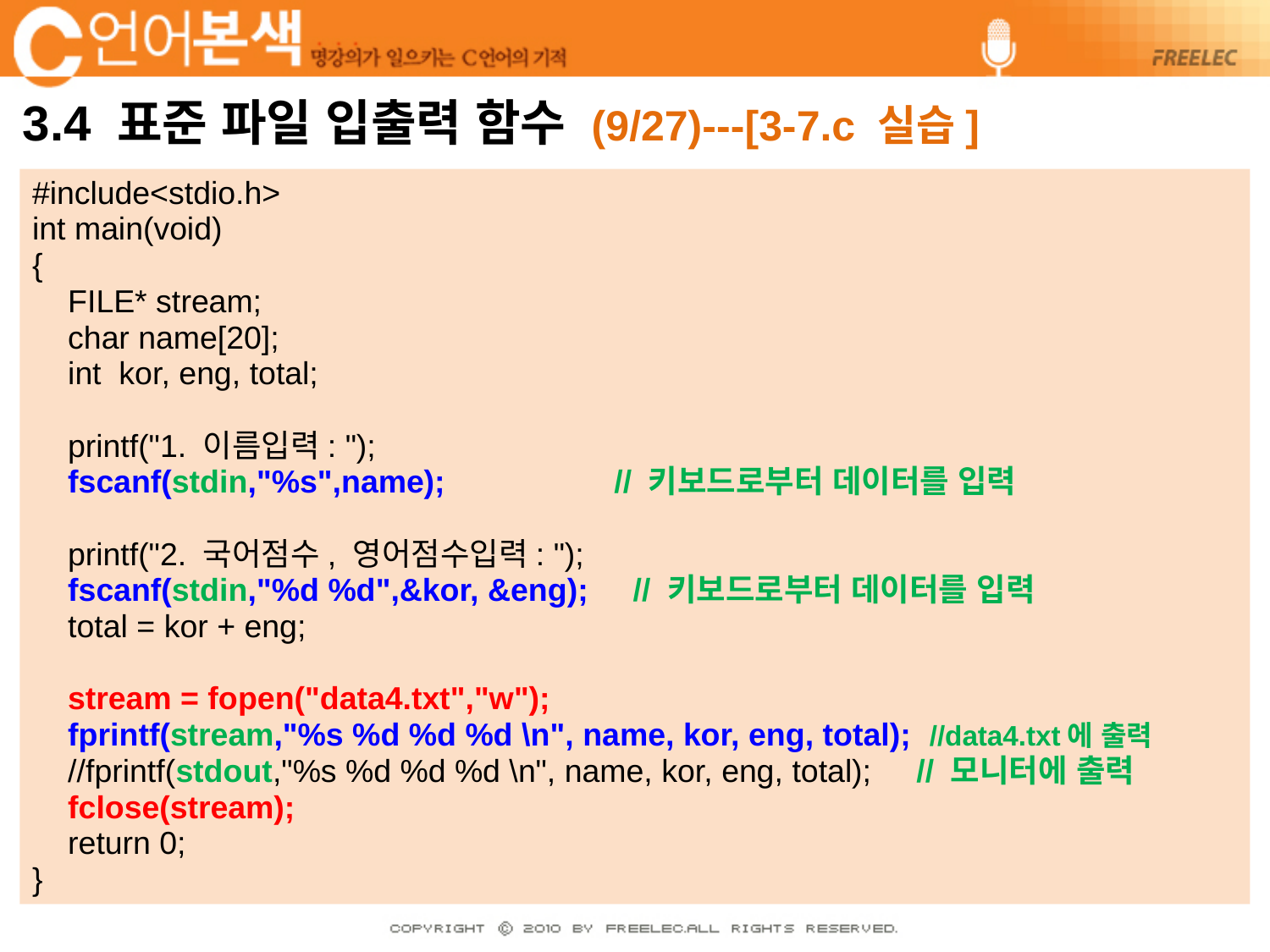

# 3.4 표준 파일 입출력 함수 (9/27)---[3-7.c 실습]
#include<stdio.h>
int main(void)
{
    FILE* stream;
    char name[20];
    int  kor, eng, total;

    printf("1. 이름입력: ");
    fscanf(stdin,"%s",name);                   // 키보드로부터 데이터를 입력

    printf("2. 국어점수, 영어점수입력: ");
    fscanf(stdin,"%d %d",&kor, &eng);     // 키보드로부터 데이터를 입력
    total = kor + eng;

    stream = fopen("data4.txt","w");
    fprintf(stream,"%s %d %d %d \n", name, kor, eng, total);  //data4.txt에 출력
    //fprintf(stdout,"%s %d %d %d \n", name, kor, eng, total);     // 모니터에 출력
    fclose(stream);
    return 0;
}